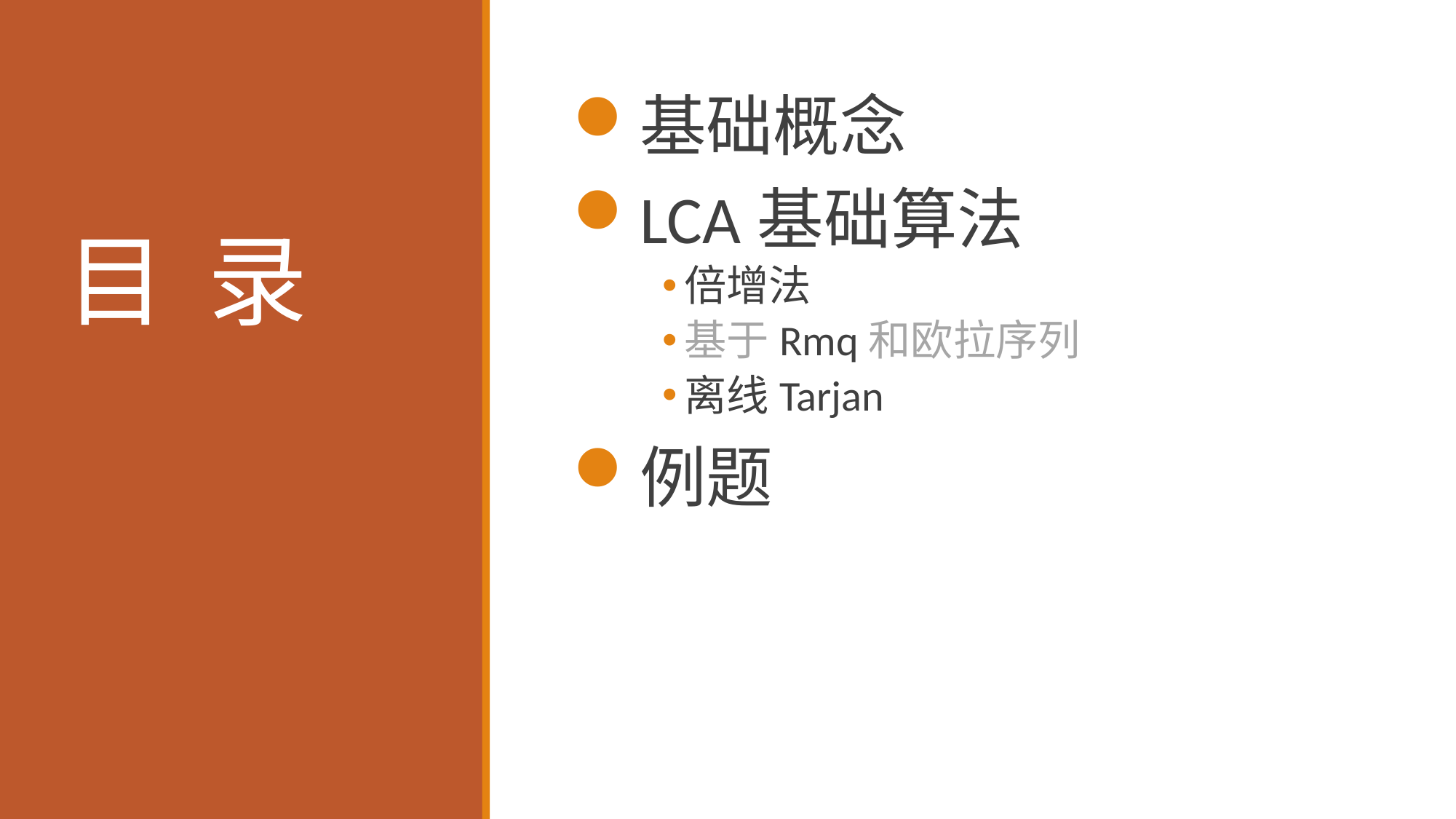

# 目  录
基础概念
LCA基础算法
倍增法
基于Rmq和欧拉序列
离线Tarjan
例题